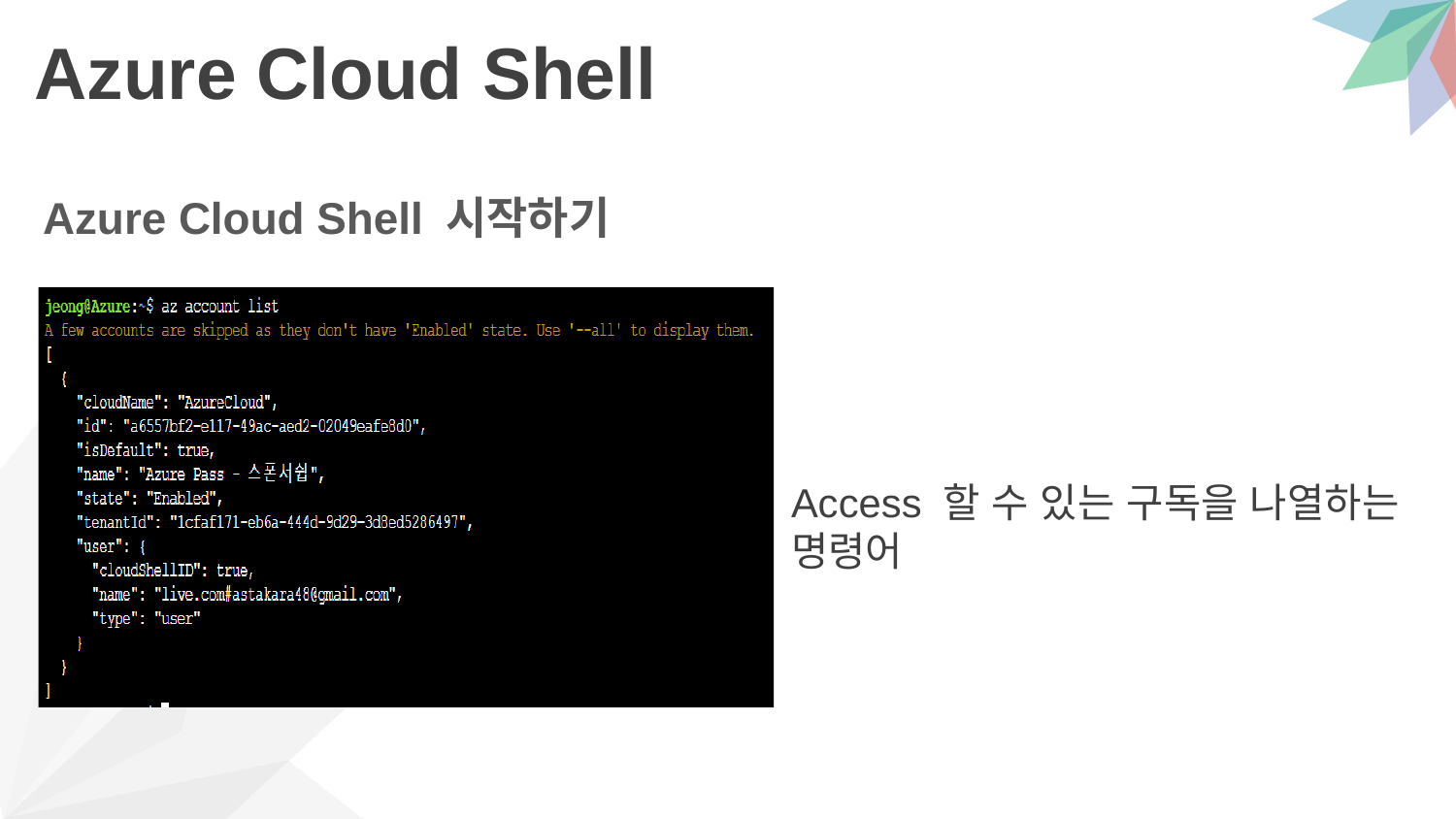

# Azure Cloud Shell
Azure Cloud Shell 시작하기

Access 할 수 있는 구독을 나열하는 명령어